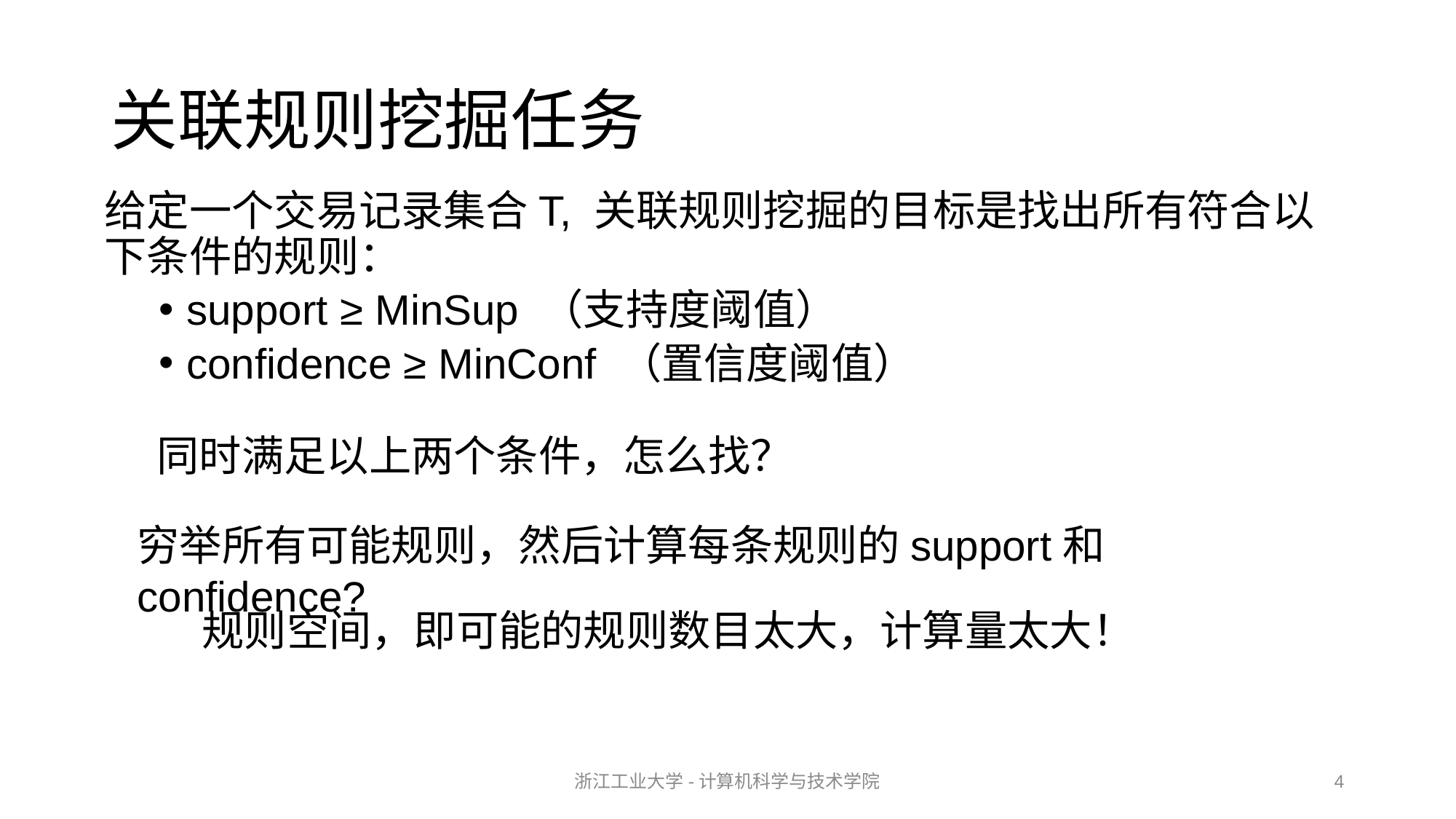

# 关联规则挖掘任务
给定一个交易记录集合T, 关联规则挖掘的目标是找出所有符合以下条件的规则：
support ≥ MinSup （支持度阈值）
confidence ≥ MinConf （置信度阈值）

同时满足以上两个条件，怎么找？
穷举所有可能规则，然后计算每条规则的support和confidence?
规则空间，即可能的规则数目太大，计算量太大！
浙江工业大学-计算机科学与技术学院
4